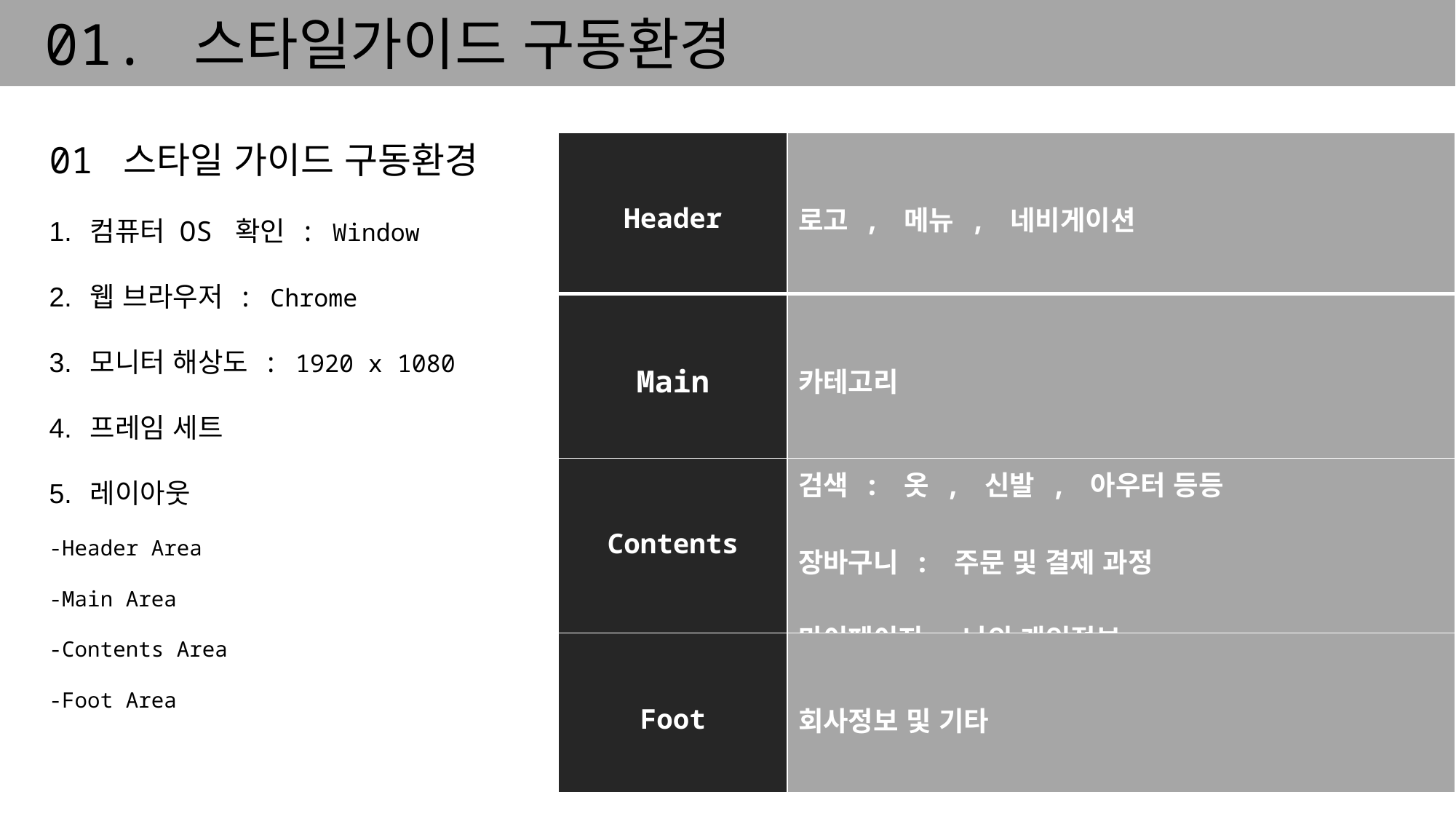

# 01. 스타일가이드 구동환경
01 스타일 가이드 구동환경

컴퓨터 OS 확인 : Window

웹 브라우저 : Chrome

모니터 해상도 : 1920 x 1080

프레임 세트

레이아웃

-Header Area

-Main Area

-Contents Area

-Foot Area

| Header | 로고 , 메뉴 , 네비게이션 |
| --- | --- |
| Main | 카테고리 |
| Contents | 검색 : 옷 , 신발 , 아우터 등등 장바구니 : 주문 및 결제 과정 마이페이지 :나의 개인정보 |
| Foot | 회사정보 및 기타 |